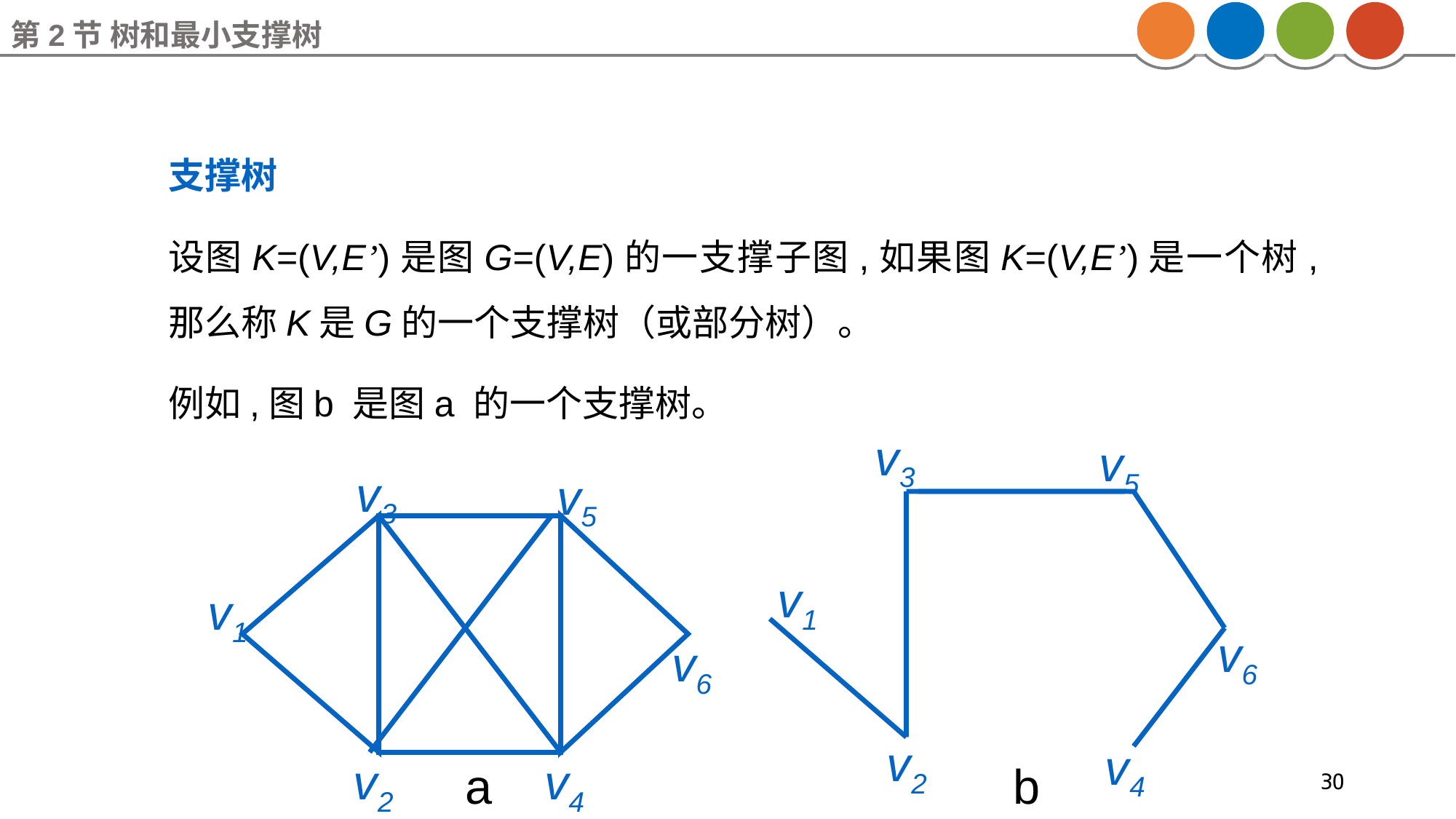

第2节 树和最小支撑树
支撑树
设图K=(V,E’)是图G=(V,E)的一支撑子图,如果图K=(V,E’)是一个树,那么称K是G的一个支撑树（或部分树）。
例如,图b 是图a 的一个支撑树。

v3
v5
v3
v5

v1
v1

v6

v6
v2
v4
v2
v4
30
a
b